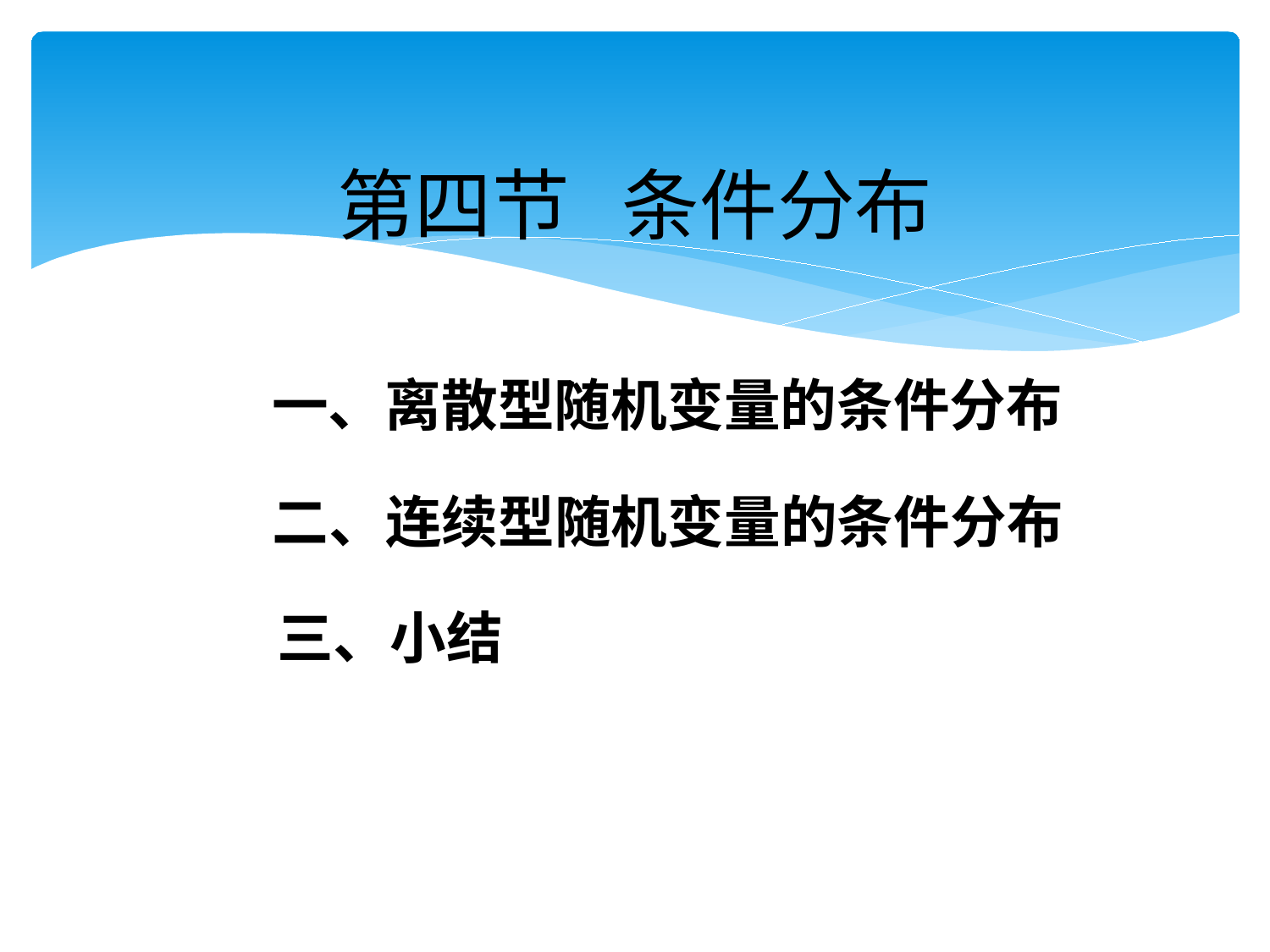

# 第四节   条件分布
一、离散型随机变量的条件分布

二、连续型随机变量的条件分布

三、小结